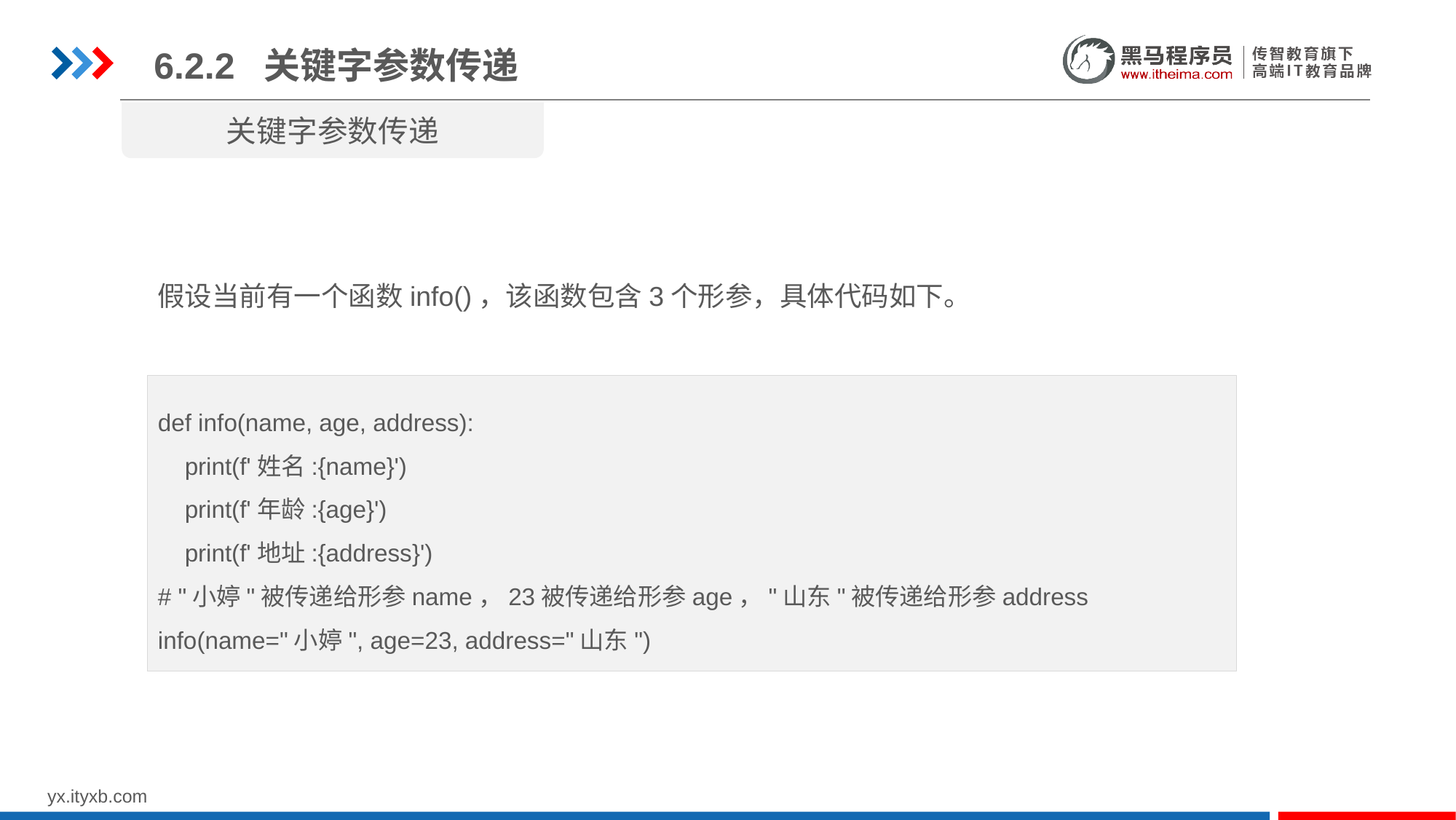

6.2.2  关键字参数传递

关键字参数传递
假设当前有一个函数info()，该函数包含3个形参，具体代码如下。
def info(name, age, address):
    print(f'姓名:{name}')
    print(f'年龄:{age}')
    print(f'地址:{address}')
# "小婷"被传递给形参name，23被传递给形参age，"山东"被传递给形参address
info(name="小婷", age=23, address="山东")